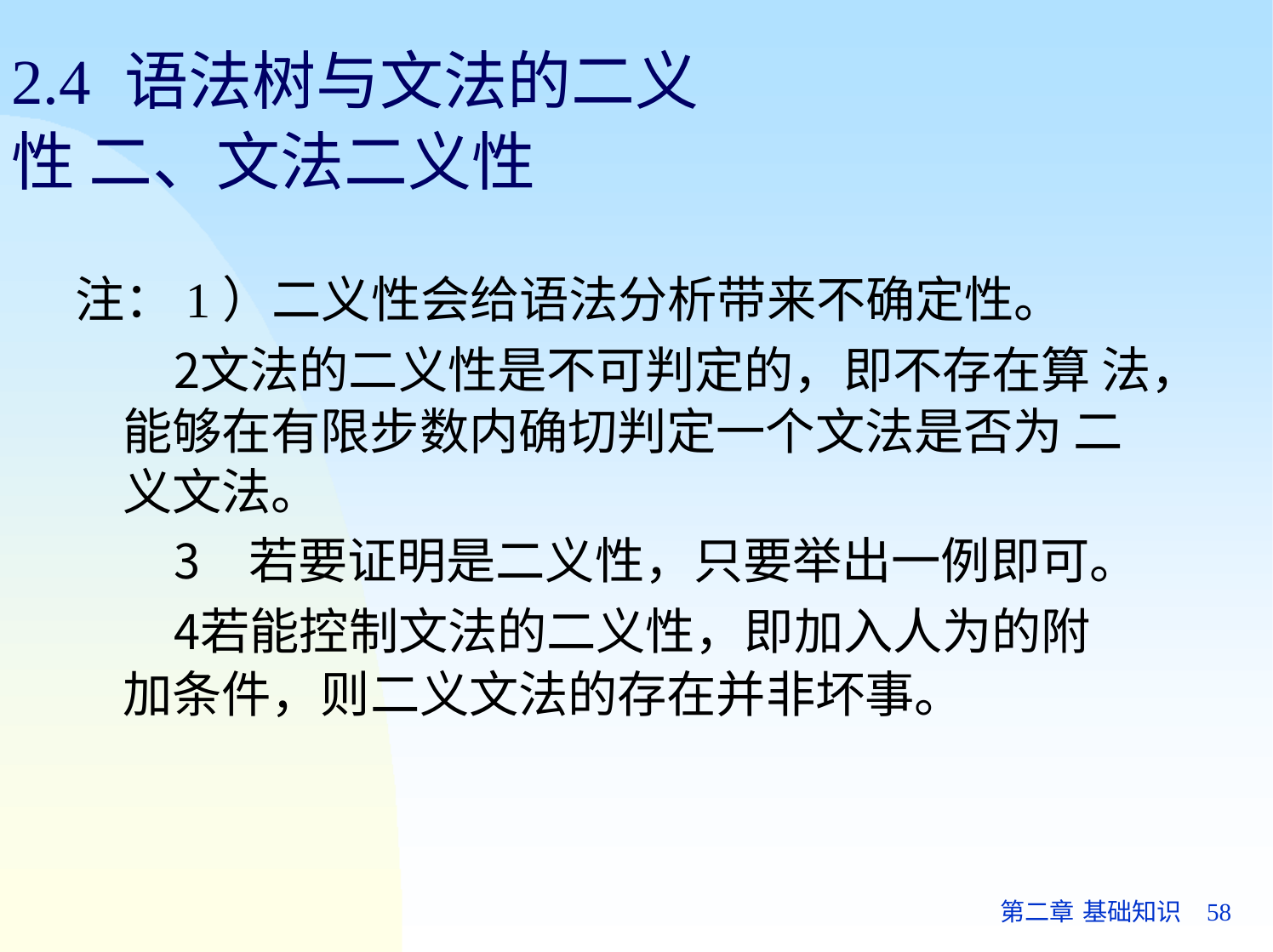

# 2.4	语法树与文法的二义性 二、文法二义性
注：1）二义性会给语法分析带来不确定性。
文法的二义性是不可判定的，即不存在算 法，能够在有限步数内确切判定一个文法是否为 二义文法。
若要证明是二义性，只要举出一例即可。
若能控制文法的二义性，即加入人为的附 加条件，则二义文法的存在并非坏事。
第二章 基础知识	58